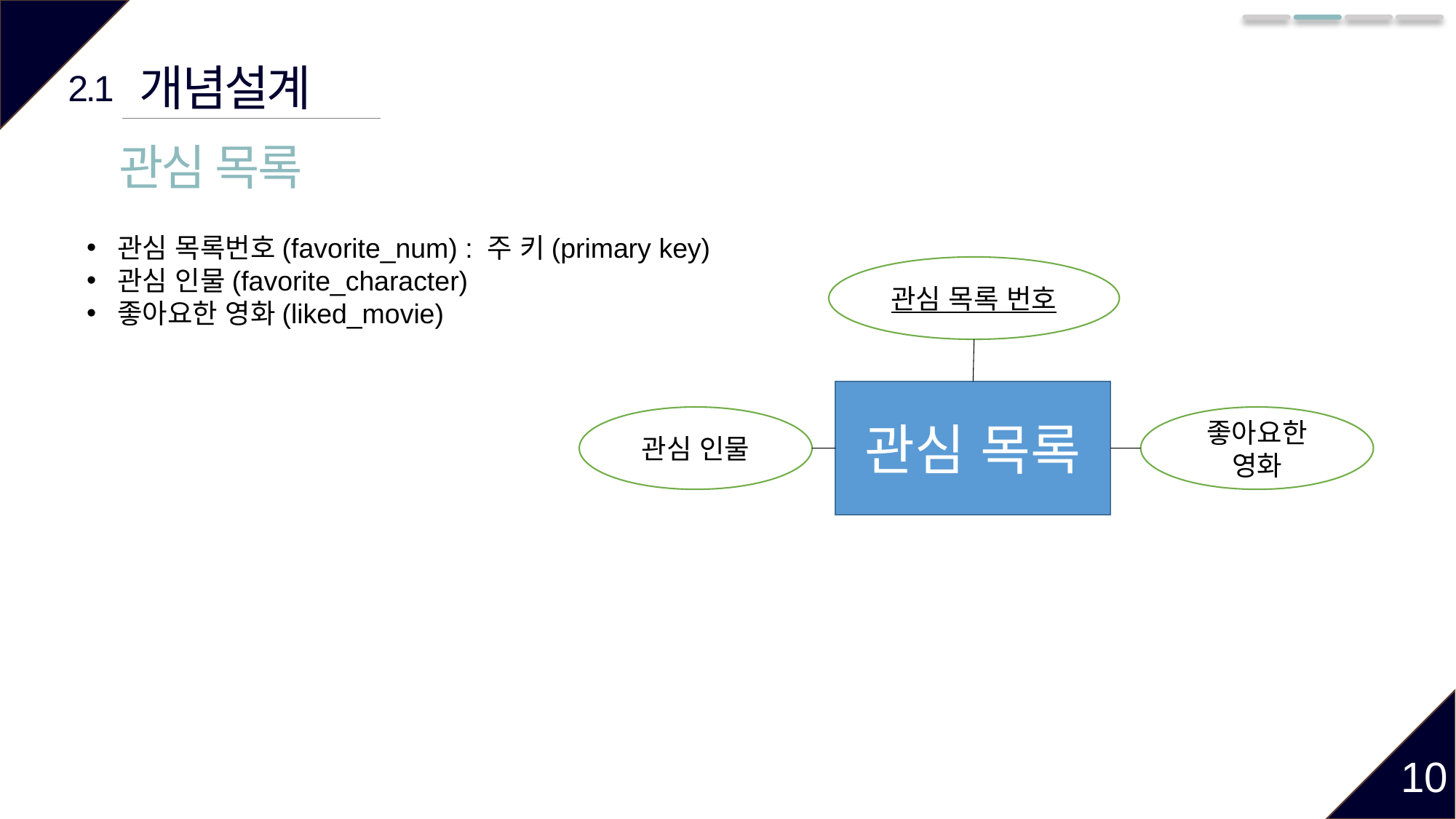

개념설계
2.1
관심 목록
관심 목록번호(favorite_num) : 주 키(primary key)
관심 인물(favorite_character)
좋아요한 영화(liked_movie)
관심 목록 번호
관심 목록
관심 인물
좋아요한 영화
10